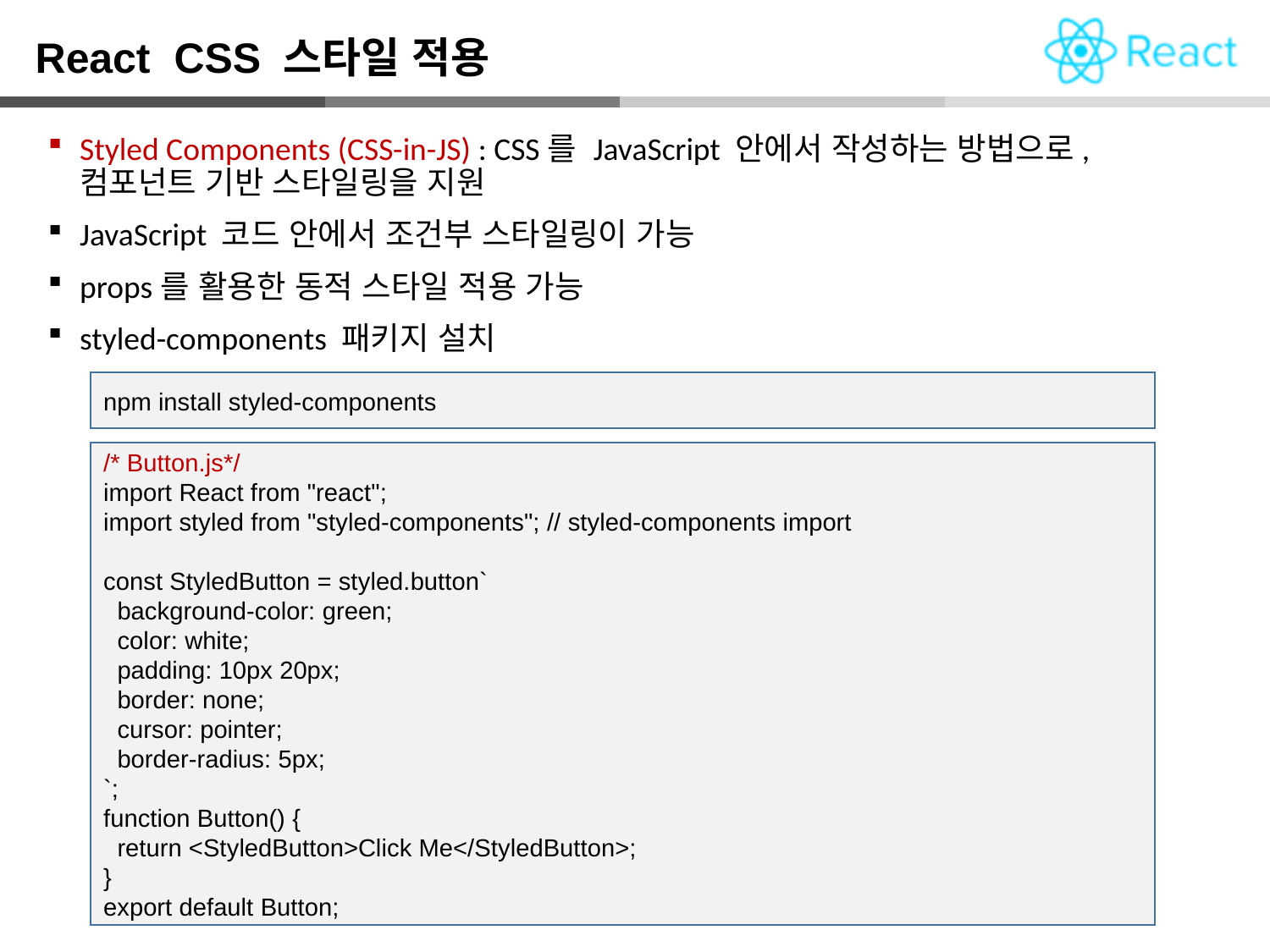

React  CSS 스타일 적용
Styled Components (CSS-in-JS) : CSS를 JavaScript 안에서 작성하는 방법으로, 컴포넌트 기반 스타일링을 지원
JavaScript 코드 안에서 조건부 스타일링이 가능
props를 활용한 동적 스타일 적용 가능
styled-components 패키지 설치
npm install styled-components
/* Button.js*/
import React from "react";
import styled from "styled-components"; // styled-components import

const StyledButton = styled.button`
  background-color: green;
  color: white;
  padding: 10px 20px;
  border: none;
  cursor: pointer;
  border-radius: 5px;
`;
function Button() {
  return <StyledButton>Click Me</StyledButton>;
}
export default Button;